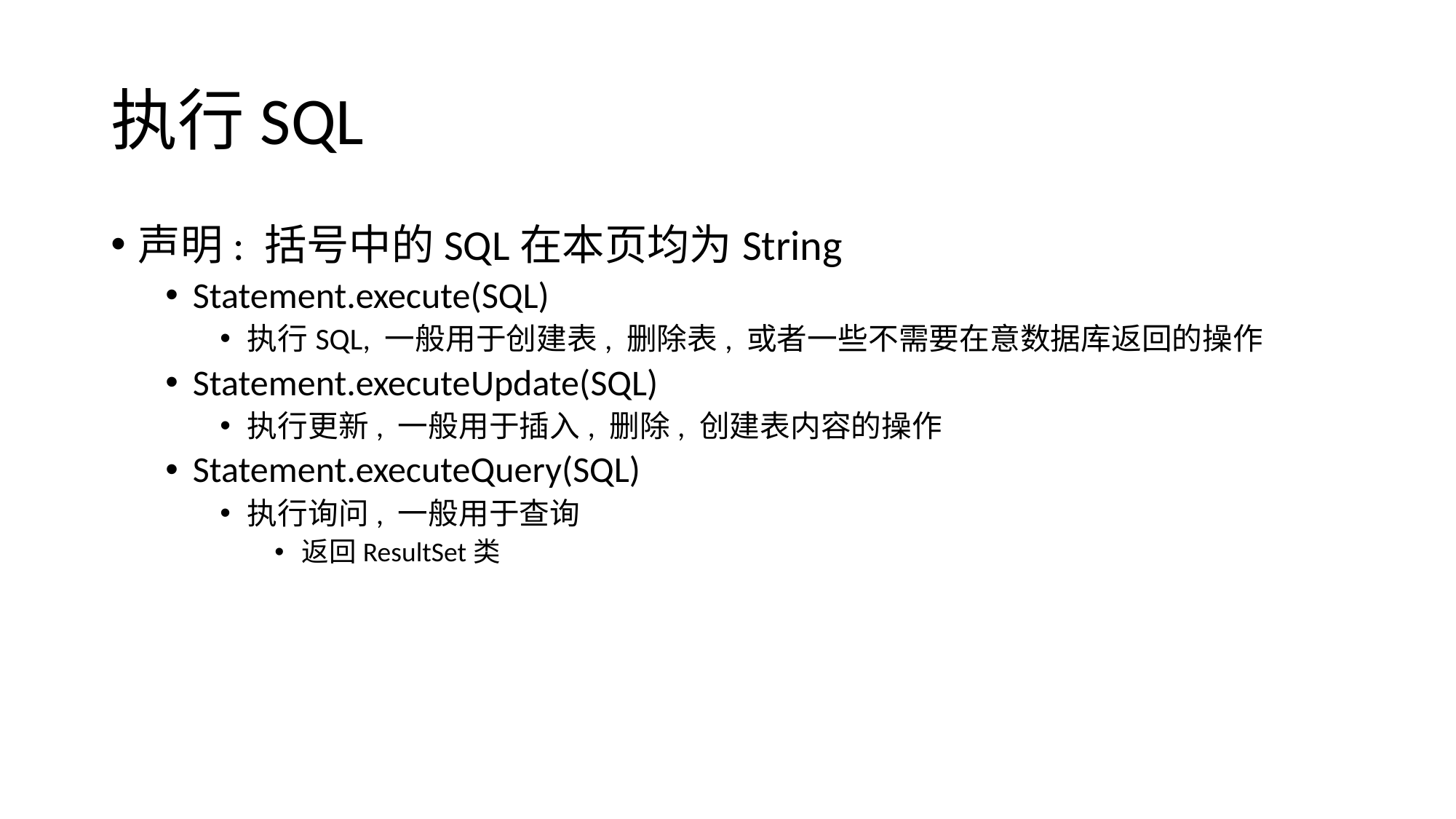

# 执行SQL
声明: 括号中的SQL在本页均为String
Statement.execute(SQL)
执行SQL, 一般用于创建表, 删除表, 或者一些不需要在意数据库返回的操作
Statement.executeUpdate(SQL)
执行更新, 一般用于插入, 删除, 创建表内容的操作
Statement.executeQuery(SQL)
执行询问, 一般用于查询
返回ResultSet类